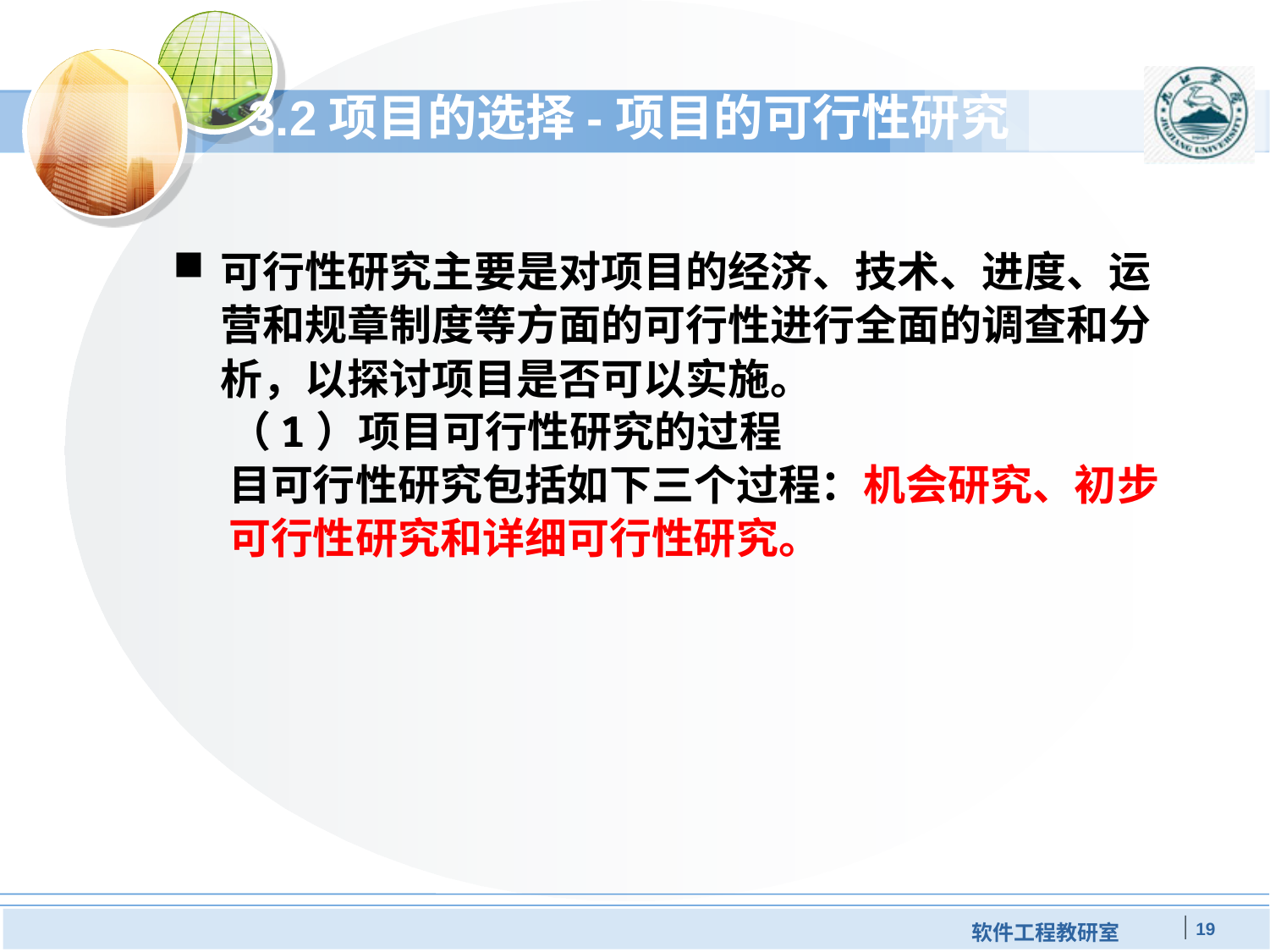

# 3.2项目的选择-项目的可行性研究
可行性研究主要是对项目的经济、技术、进度、运营和规章制度等方面的可行性进行全面的调查和分析，以探讨项目是否可以实施。
（1）项目可行性研究的过程
目可行性研究包括如下三个过程：机会研究、初步可行性研究和详细可行性研究。